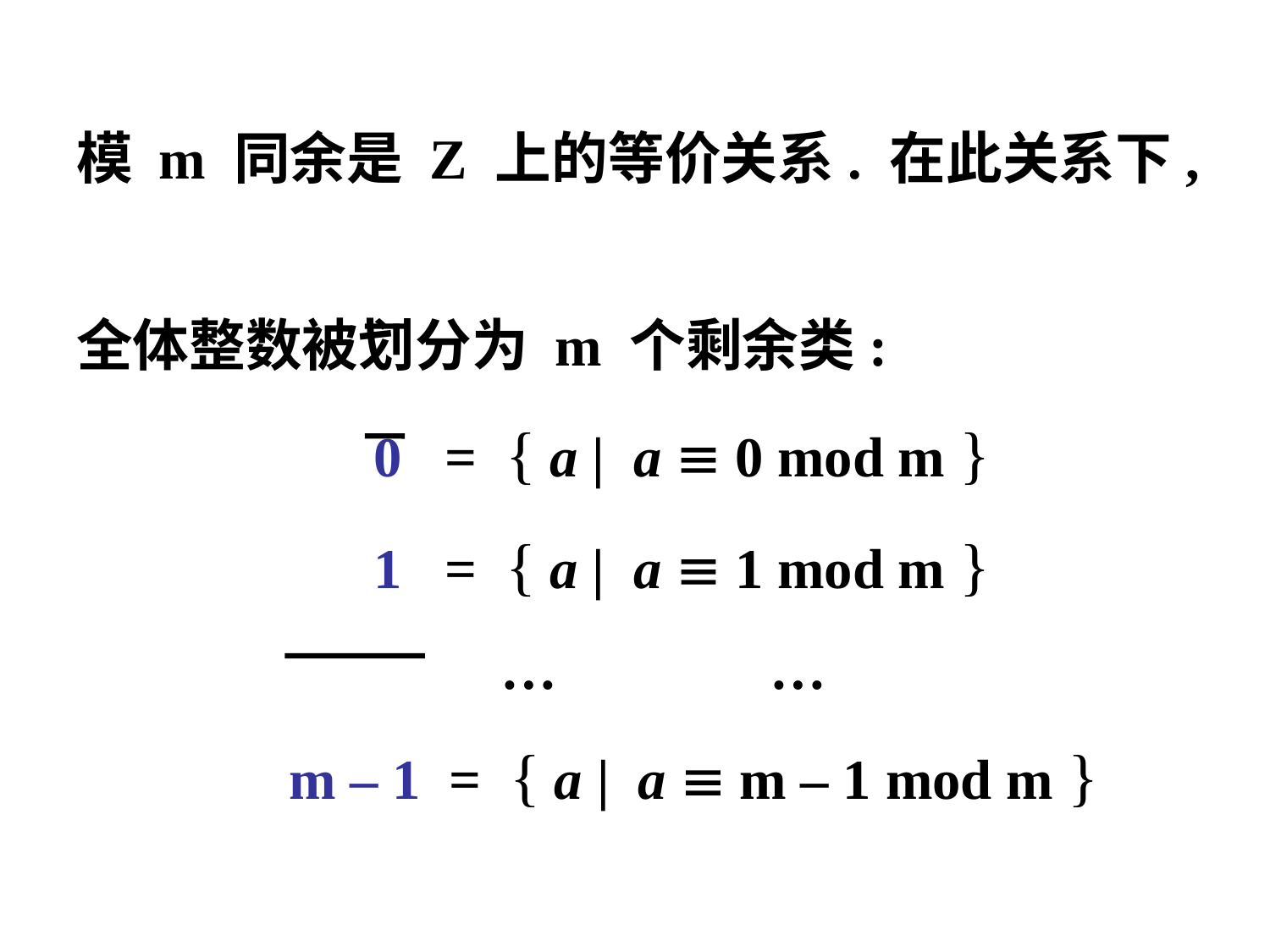

模 m 同余是 Z 上的等价关系. 在此关系下,
全体整数被划分为 m 个剩余类:
                     0   =  { a |  a ≡ 0 mod m }
                     1   =  { a |  a ≡ 1 mod m }
                              …               …
               m – 1  =  { a |  a ≡ m – 1 mod m }